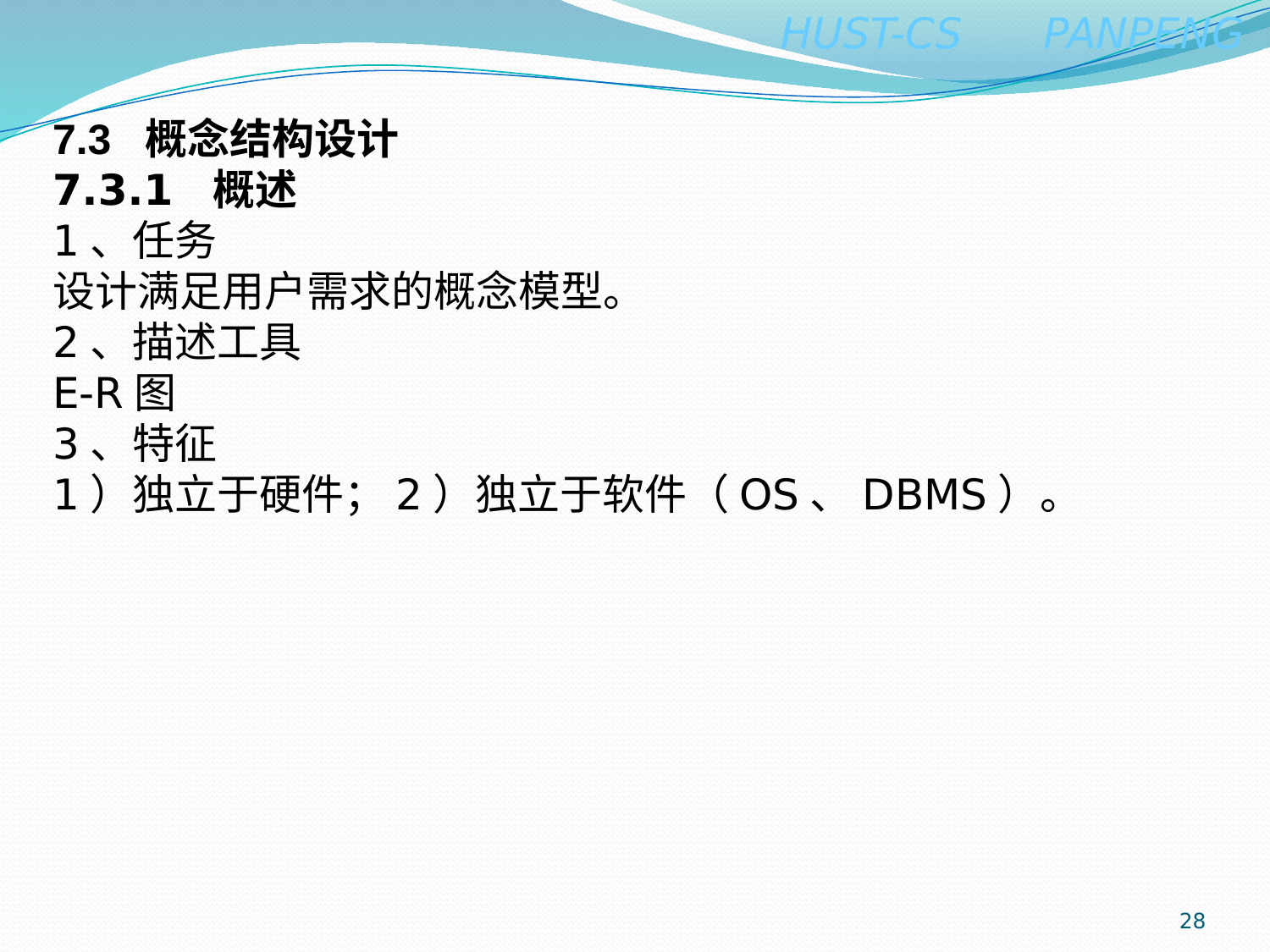

7.3  概念结构设计
7.3.1  概述
1、任务
设计满足用户需求的概念模型。
2、描述工具
E-R图
3、特征
1）独立于硬件；2）独立于软件（OS、DBMS）。

28